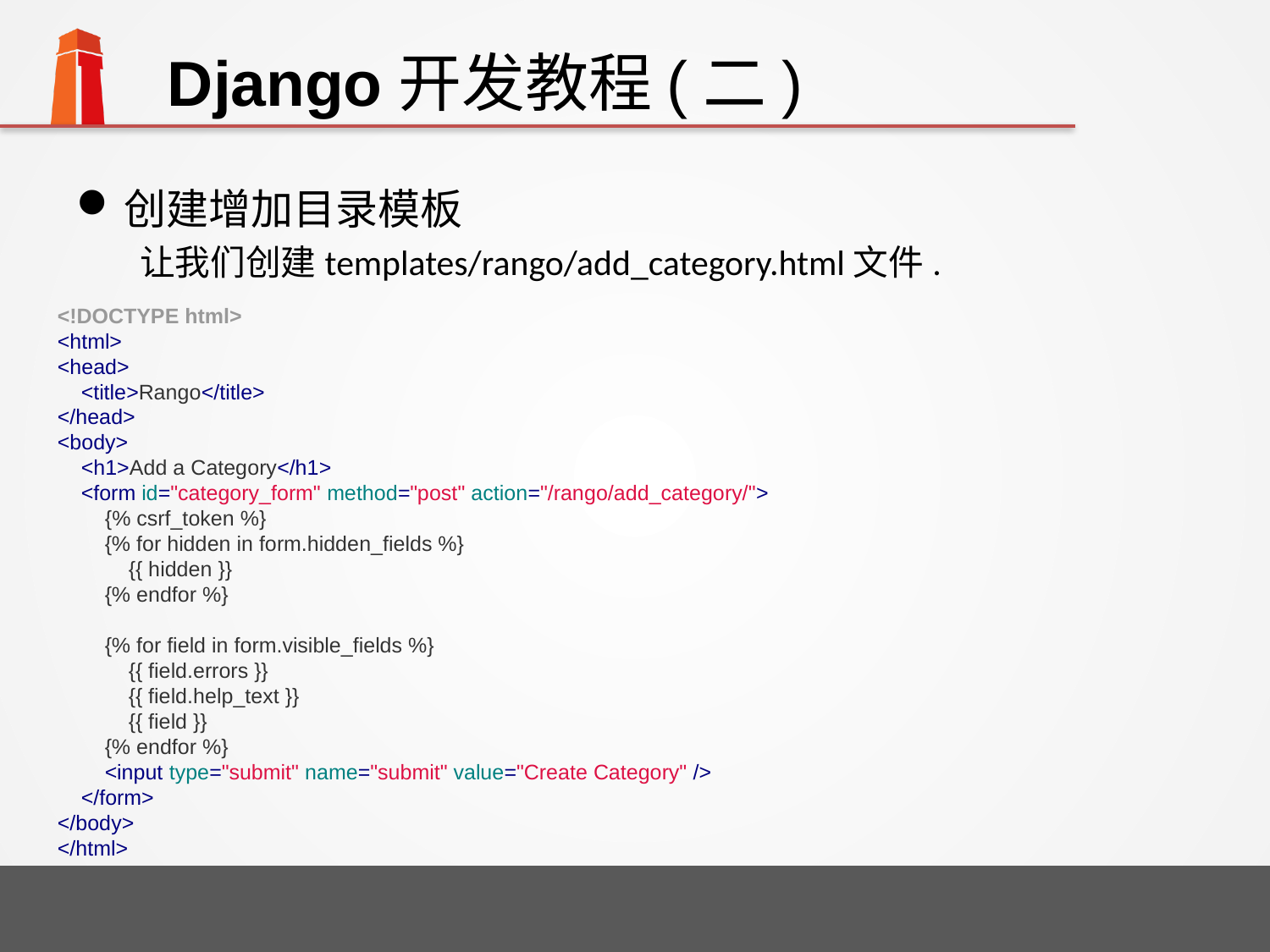

# Django开发教程(二)
创建增加目录模板
让我们创建templates/rango/add_category.html文件.
<!DOCTYPE html>
<html>
<head>
    <title>Rango</title>
</head>
<body>
    <h1>Add a Category</h1>
    <form id="category_form" method="post" action="/rango/add_category/">
        {% csrf_token %}
        {% for hidden in form.hidden_fields %}
            {{ hidden }}
        {% endfor %}

        {% for field in form.visible_fields %}
            {{ field.errors }}
            {{ field.help_text }}
            {{ field }}
        {% endfor %}
        <input type="submit" name="submit" value="Create Category" />
    </form>
</body>
</html>